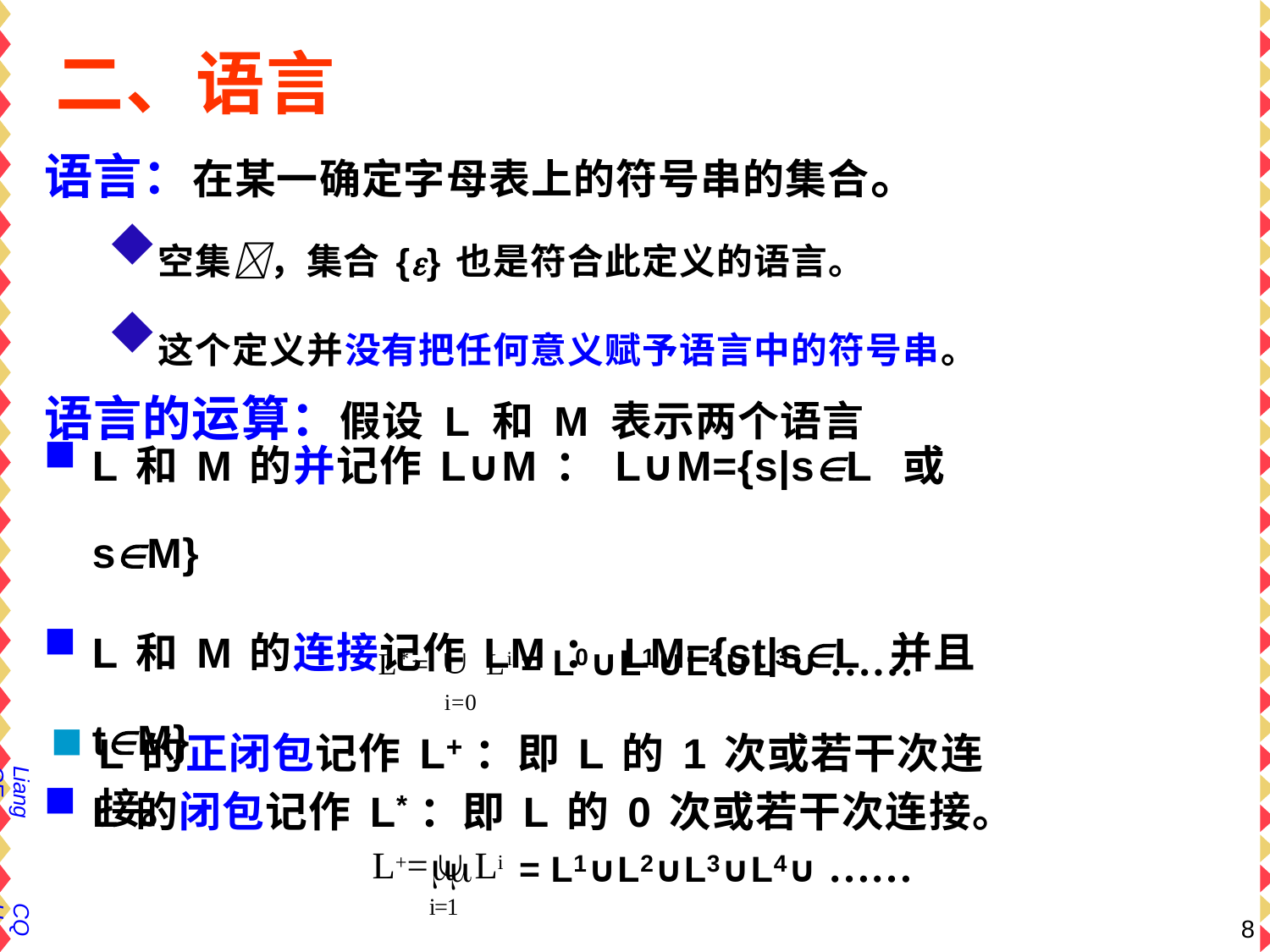

# 二、语言
语言：在某一确定字母表上的符号串的集合。
空集φ，集合{ε}也是符合此定义的语言。
这个定义并没有把任何意义赋予语言中的符号串。
语言的运算：假设 L 和 M 表示两个语言
L和M的并记作L∪M：L∪M={s|s∈L 或 s∈M}
L和M的连接记作LM：LM={st|s∈L 并且 t∈M}
L的闭包记作L*：即L的0次或若干次连接。
μ
L*= ∪ Li = L0∪L1∪L2∪L3∪ ……
i=0
L的正闭包记作L+：即L的1次或若干次连接。
μ
Liang GE
L+= ∪ Li
i=1
= L1∪L2∪L3∪L4∪ ……
CQU
8